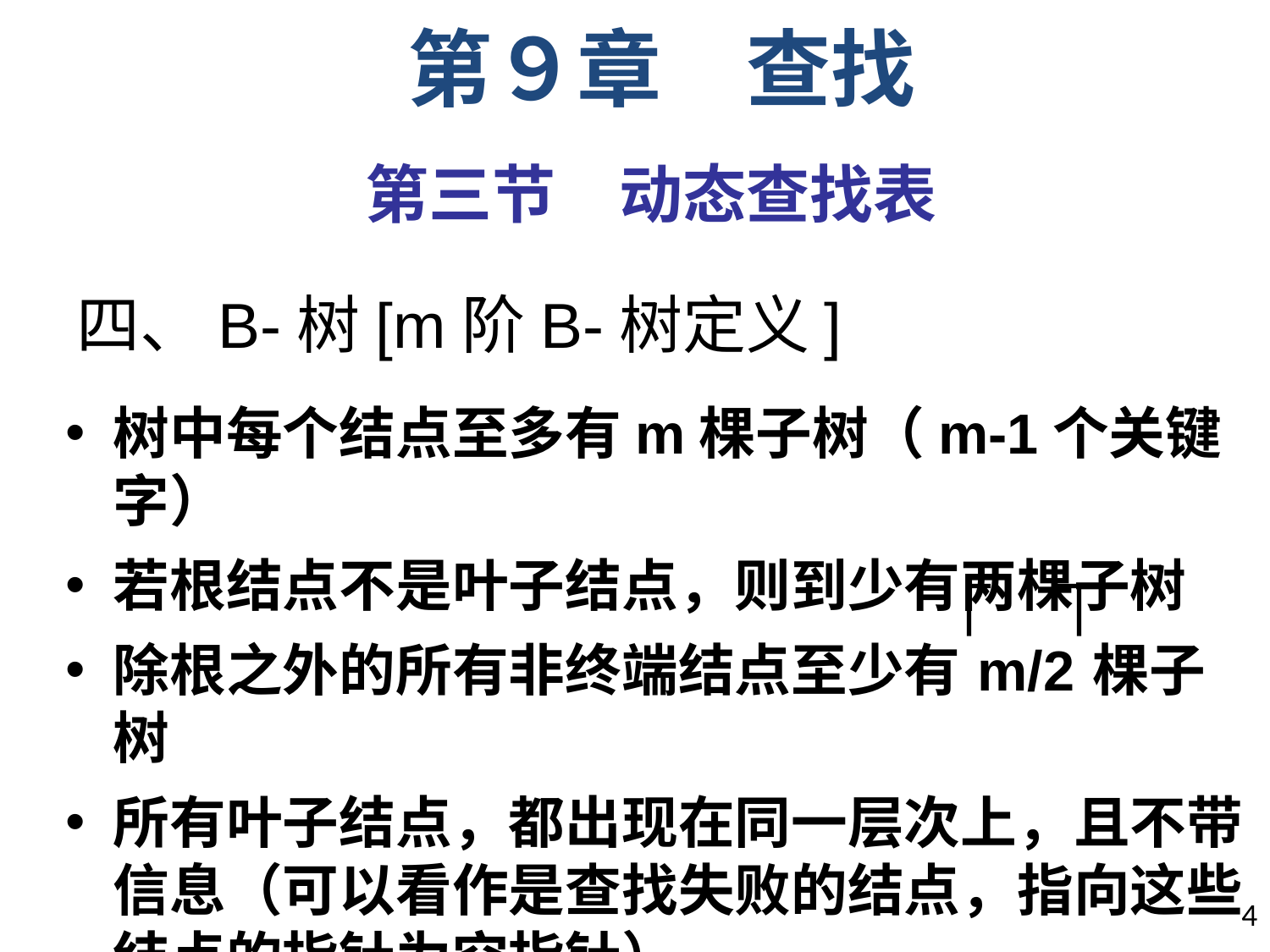

第９章　查找
第三节　动态查找表
# 四、B-树[m阶B-树定义]
树中每个结点至多有m棵子树（m-1个关键字）
若根结点不是叶子结点，则到少有两棵子树
除根之外的所有非终端结点至少有 m/2 棵子树
所有叶子结点，都出现在同一层次上，且不带信息（可以看作是查找失败的结点，指向这些结点的指针为空指针）

4